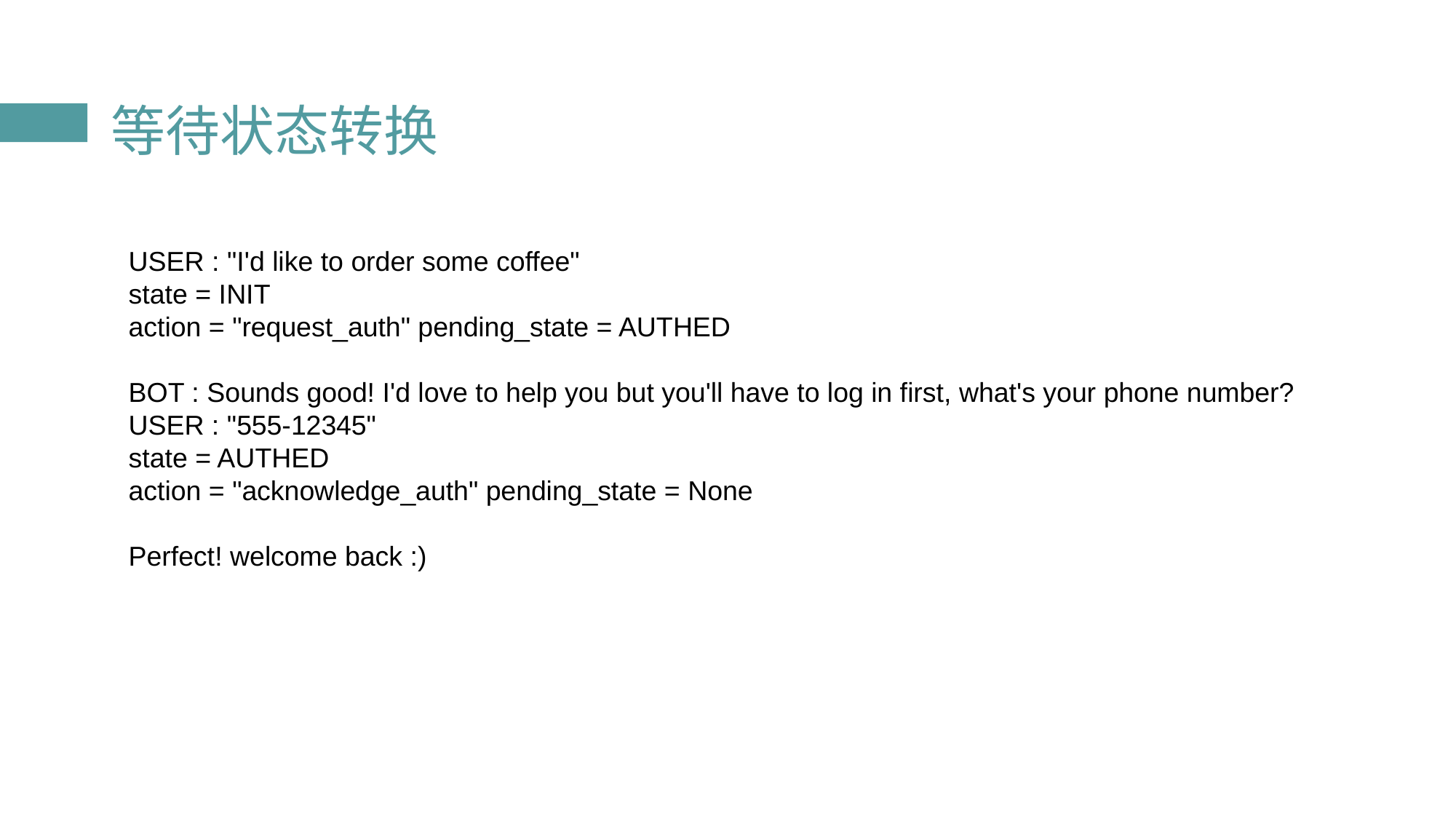

# 等待状态转换
USER : "I'd like to order some coffee"
state = INIT
action = "request_auth" pending_state = AUTHED

BOT : Sounds good! I'd love to help you but you'll have to log in first, what's your phone number?
USER : "555-12345"
state = AUTHED
action = "acknowledge_auth" pending_state = None

Perfect! welcome back :)